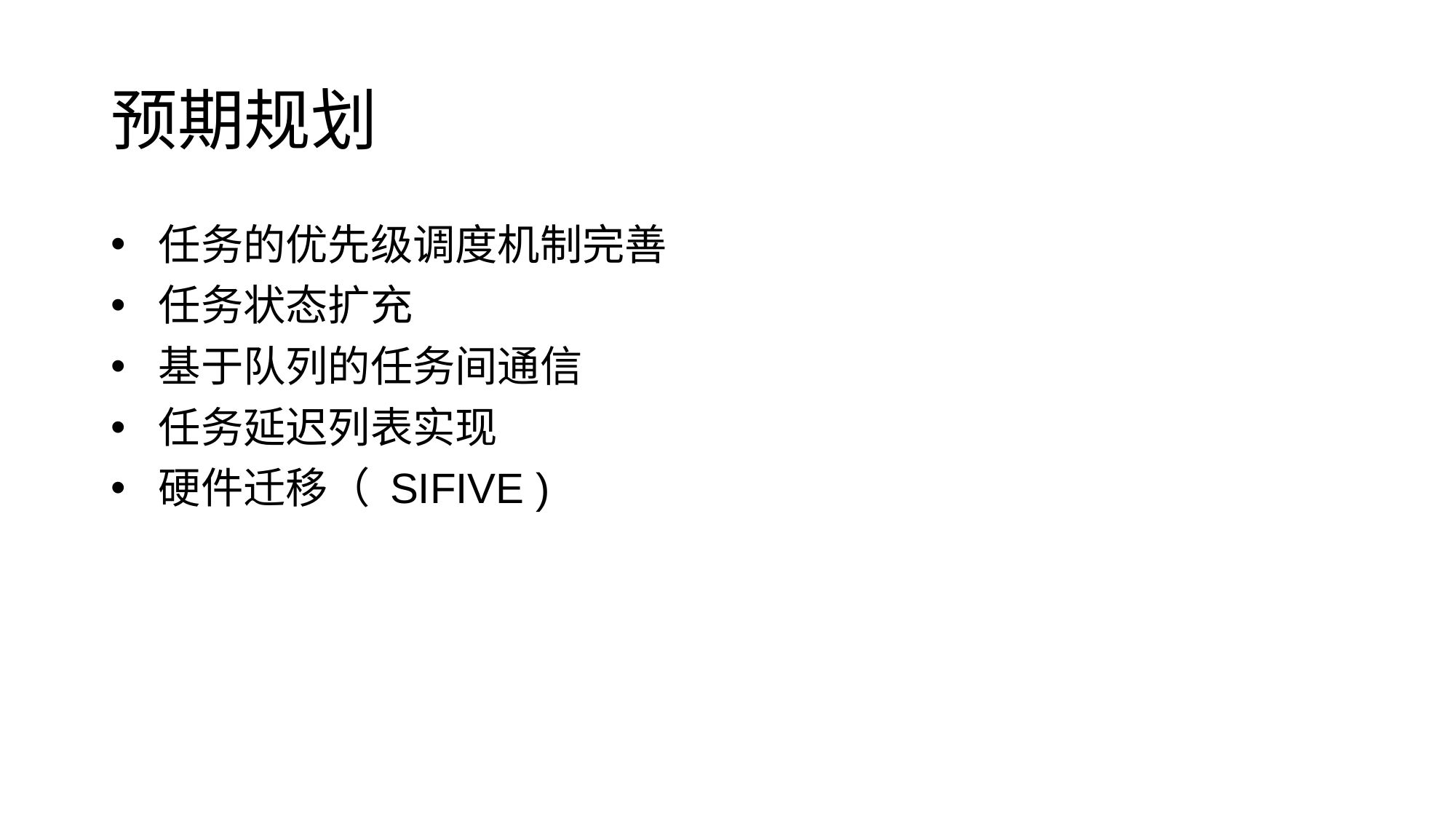

# 预期规划
 任务的优先级调度机制完善
 任务状态扩充
 基于队列的任务间通信
 任务延迟列表实现
 硬件迁移（ SIFIVE )